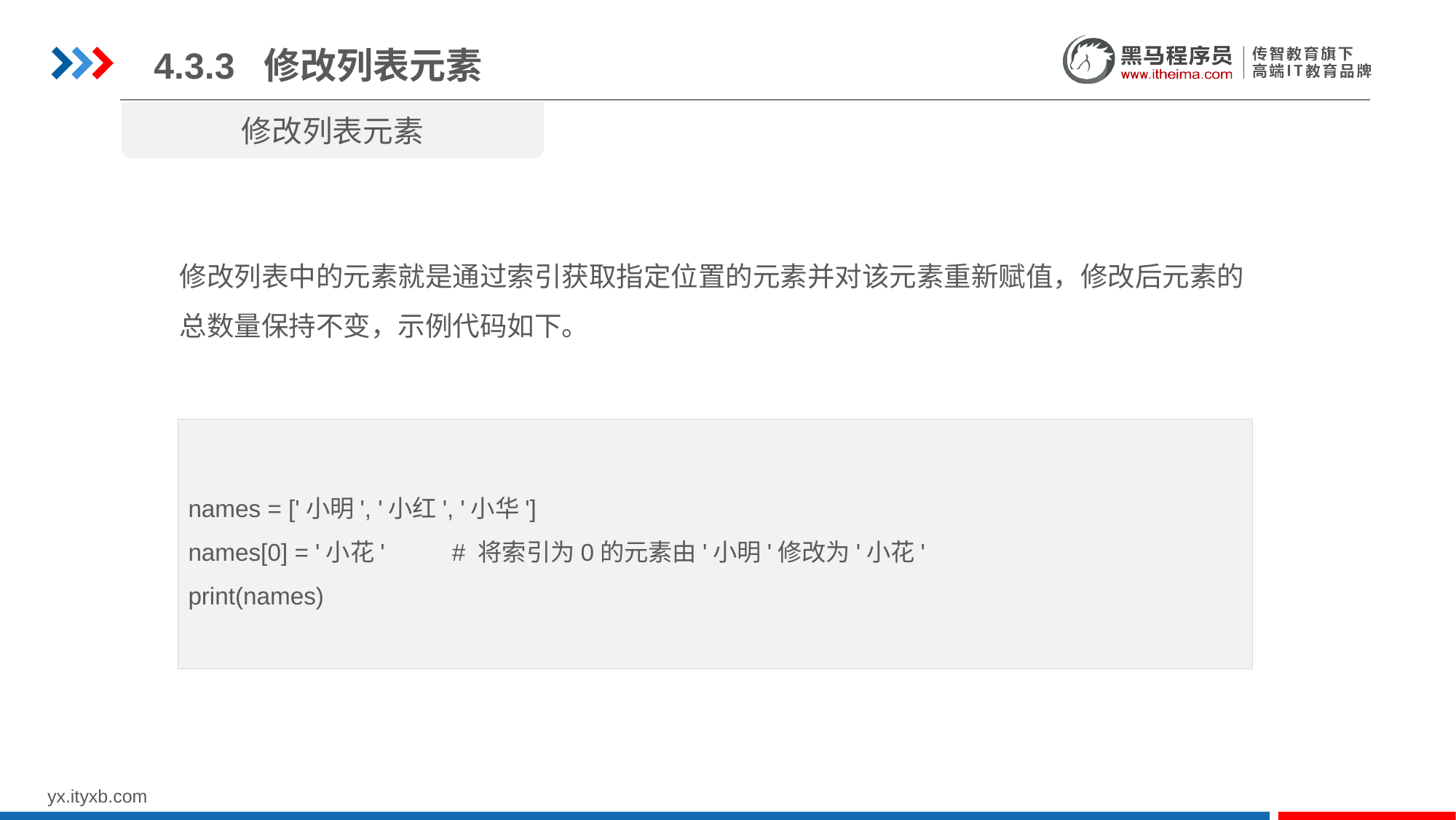

4.3.3  修改列表元素

修改列表元素
修改列表中的元素就是通过索引获取指定位置的元素并对该元素重新赋值，修改后元素的总数量保持不变，示例代码如下。
names = ['小明', '小红', '小华']
names[0] = '小花'          # 将索引为0的元素由'小明'修改为'小花'
print(names)